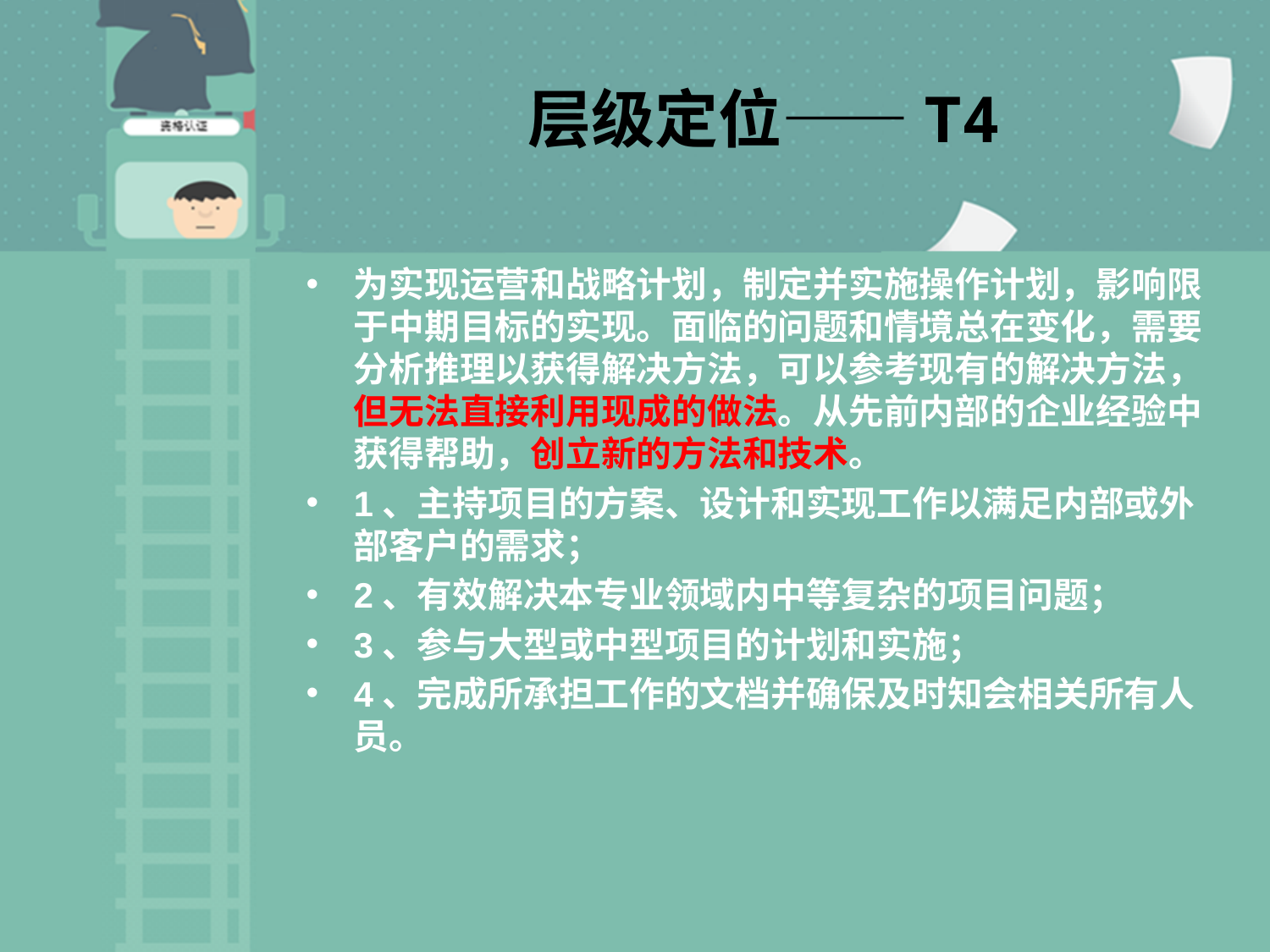

# 层级定位——T4
为实现运营和战略计划，制定并实施操作计划，影响限于中期目标的实现。面临的问题和情境总在变化，需要分析推理以获得解决方法，可以参考现有的解决方法，但无法直接利用现成的做法。从先前内部的企业经验中获得帮助，创立新的方法和技术。
1、主持项目的方案、设计和实现工作以满足内部或外部客户的需求；
2、有效解决本专业领域内中等复杂的项目问题；
3、参与大型或中型项目的计划和实施；
4、完成所承担工作的文档并确保及时知会相关所有人员。